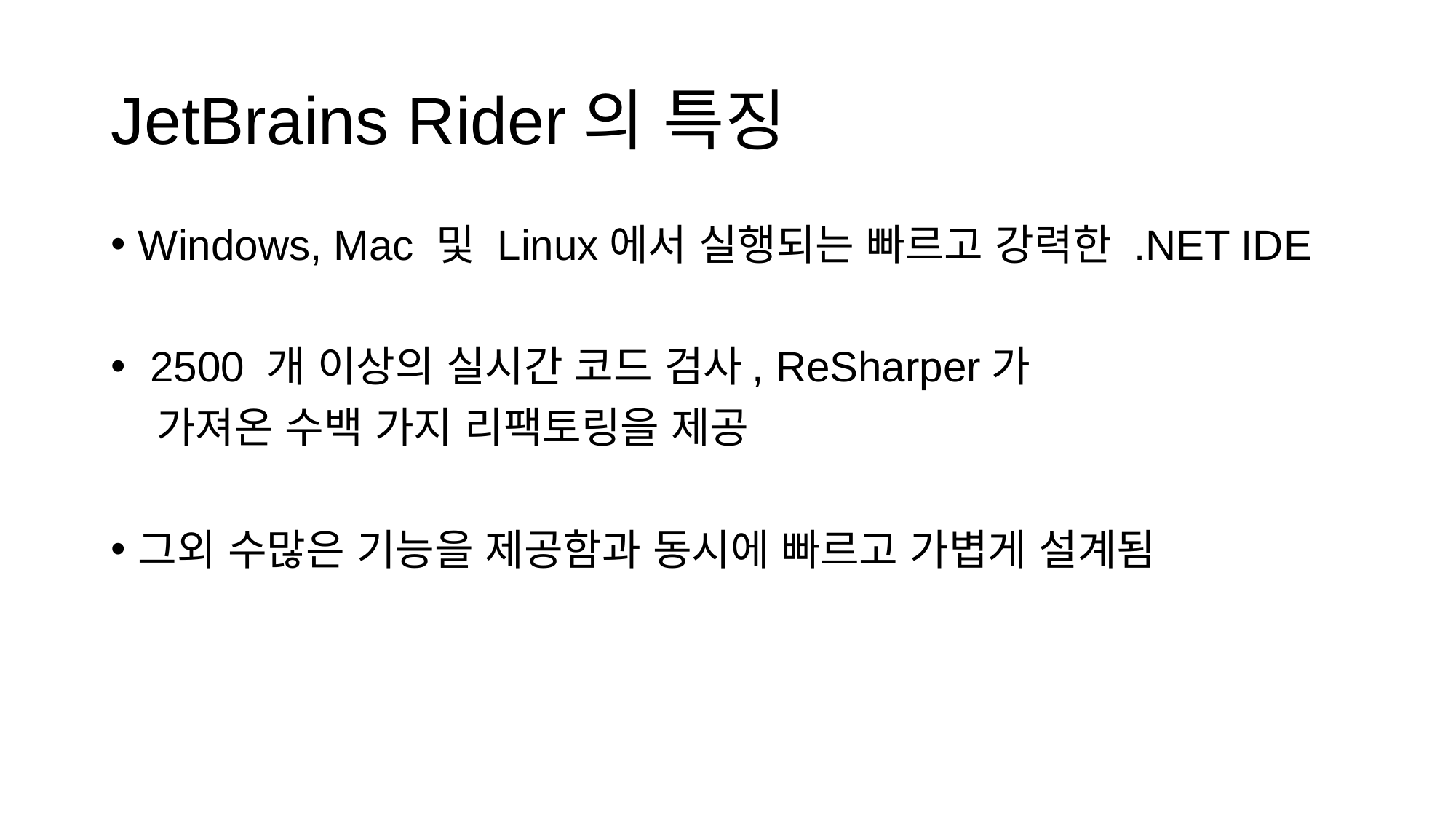

# JetBrains Rider의 특징
Windows, Mac 및 Linux에서 실행되는 빠르고 강력한 .NET IDE

 2500 개 이상의 실시간 코드 검사, ReSharper가
   가져온 수백 가지 리팩토링을 제공

그외 수많은 기능을 제공함과 동시에 빠르고 가볍게 설계됨